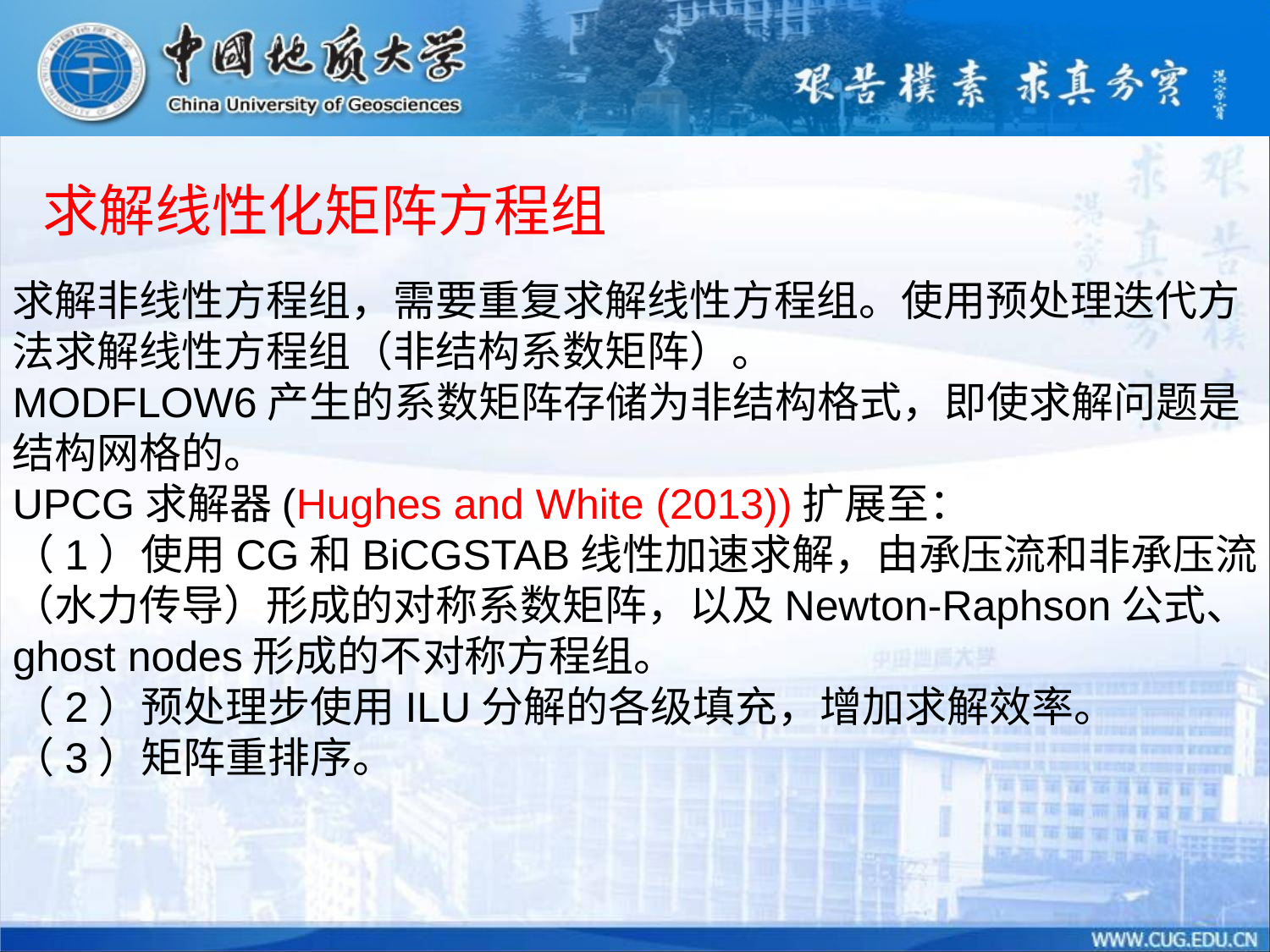

求解线性化矩阵方程组
求解非线性方程组，需要重复求解线性方程组。使用预处理迭代方法求解线性方程组（非结构系数矩阵）。
MODFLOW6产生的系数矩阵存储为非结构格式，即使求解问题是结构网格的。
UPCG求解器(Hughes and White (2013))扩展至：
（1）使用CG和BiCGSTAB线性加速求解，由承压流和非承压流（水力传导）形成的对称系数矩阵，以及Newton-Raphson公式、ghost nodes形成的不对称方程组。
（2）预处理步使用ILU分解的各级填充，增加求解效率。
（3）矩阵重排序。